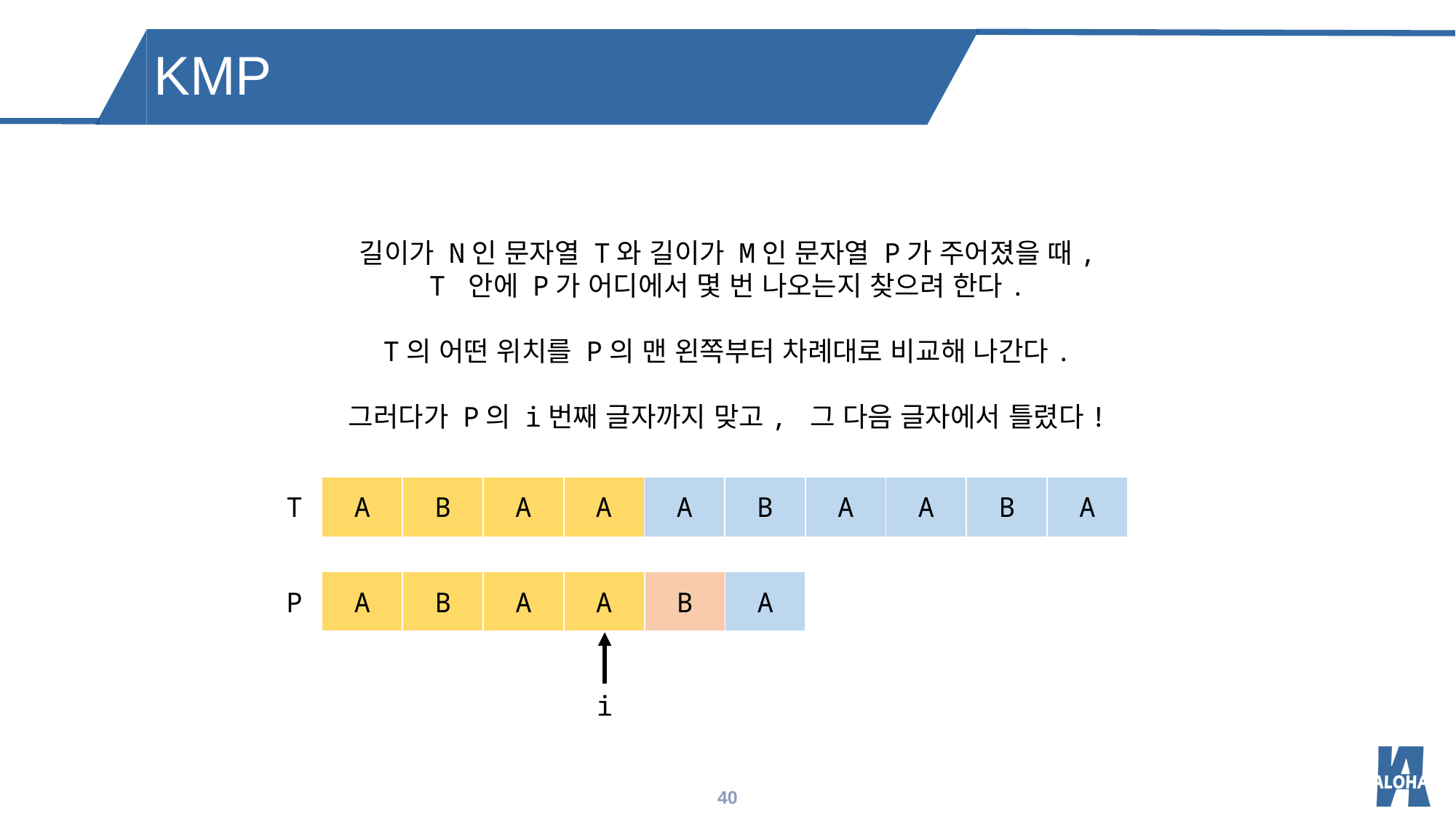

KMP
길이가 N인 문자열 T와 길이가 M인 문자열 P가 주어졌을 때,
T 안에 P가 어디에서 몇 번 나오는지 찾으려 한다.

T의 어떤 위치를 P의 맨 왼쪽부터 차례대로 비교해 나간다.

그러다가 P의 i번째 글자까지 맞고, 그 다음 글자에서 틀렸다!
| A | B | A | A | A | B | A | A | B | A |
| --- | --- | --- | --- | --- | --- | --- | --- | --- | --- |
T
| A | B | A | A | B | A |
| --- | --- | --- | --- | --- | --- |
P
i
40